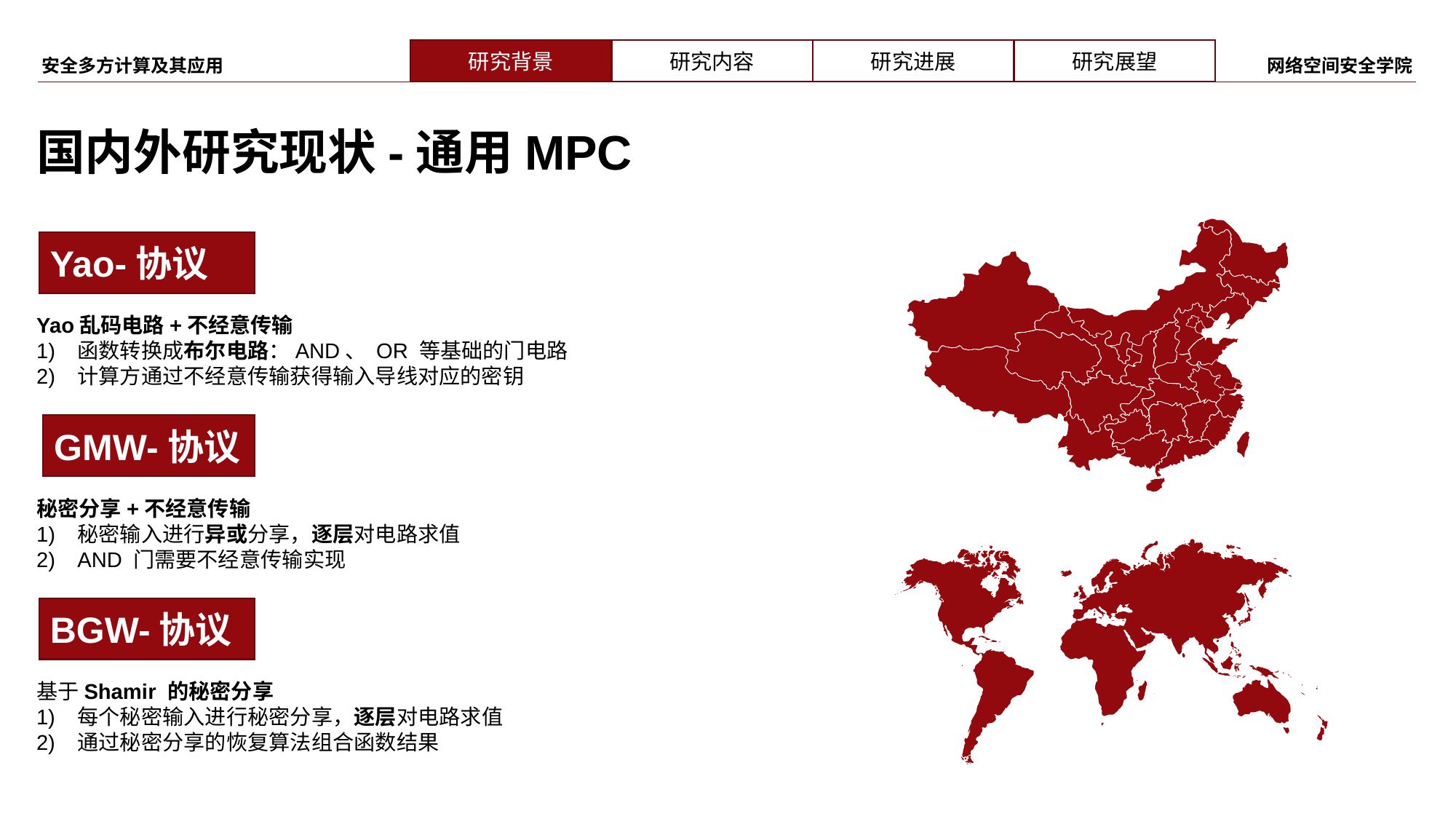

国内外研究现状-通用MPC

Yao-协议
Yao乱码电路+不经意传输
函数转换成布尔电路：AND、 OR 等基础的门电路
计算方通过不经意传输获得输入导线对应的密钥
GMW-协议
秘密分享+不经意传输
秘密输入进行异或分享，逐层对电路求值
AND 门需要不经意传输实现

BGW-协议
基于Shamir 的秘密分享
每个秘密输入进行秘密分享，逐层对电路求值
通过秘密分享的恢复算法组合函数结果